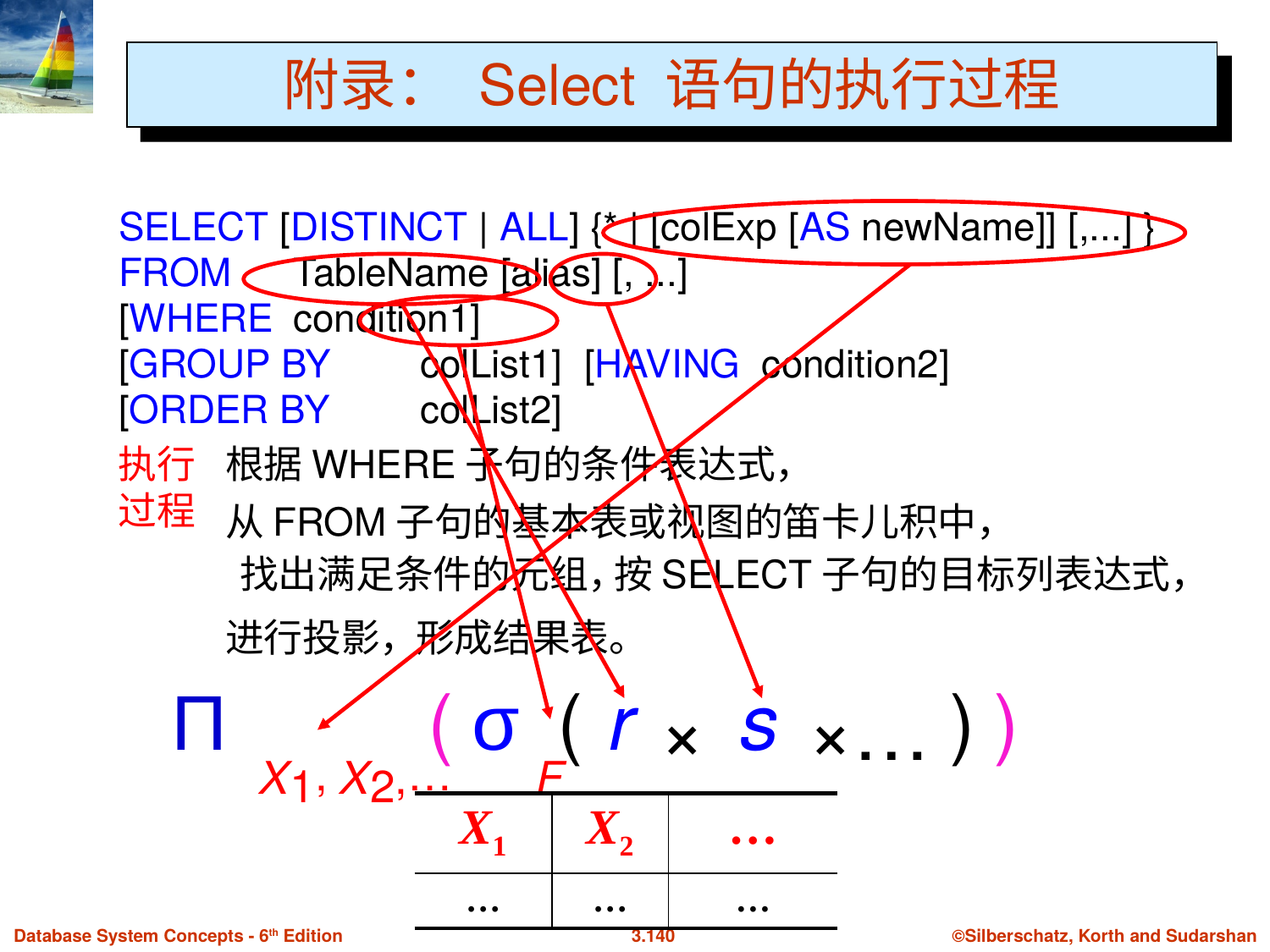

附录： Select 语句的执行过程
SELECT [DISTINCT | ALL] {* | [colExp [AS newName]] [,...] }
FROM	TableName [alias] [, ...]
[WHERE	condition1]
[GROUP BY	colList1]  [HAVING  condition2]
[ORDER BY	colList2]

执行
过程
根据WHERE子句的条件表达式，
从FROM子句的基本表或视图的笛卡儿积中，
找出满足条件的元组，
按SELECT子句的目标列表达式，
进行投影，
形成结果表。
Π                (                         )
σ   (                 )
r
s
×
×…
X1, X2,…
F
| X1 | X2 | … |
| --- | --- | --- |
| … | … | … |